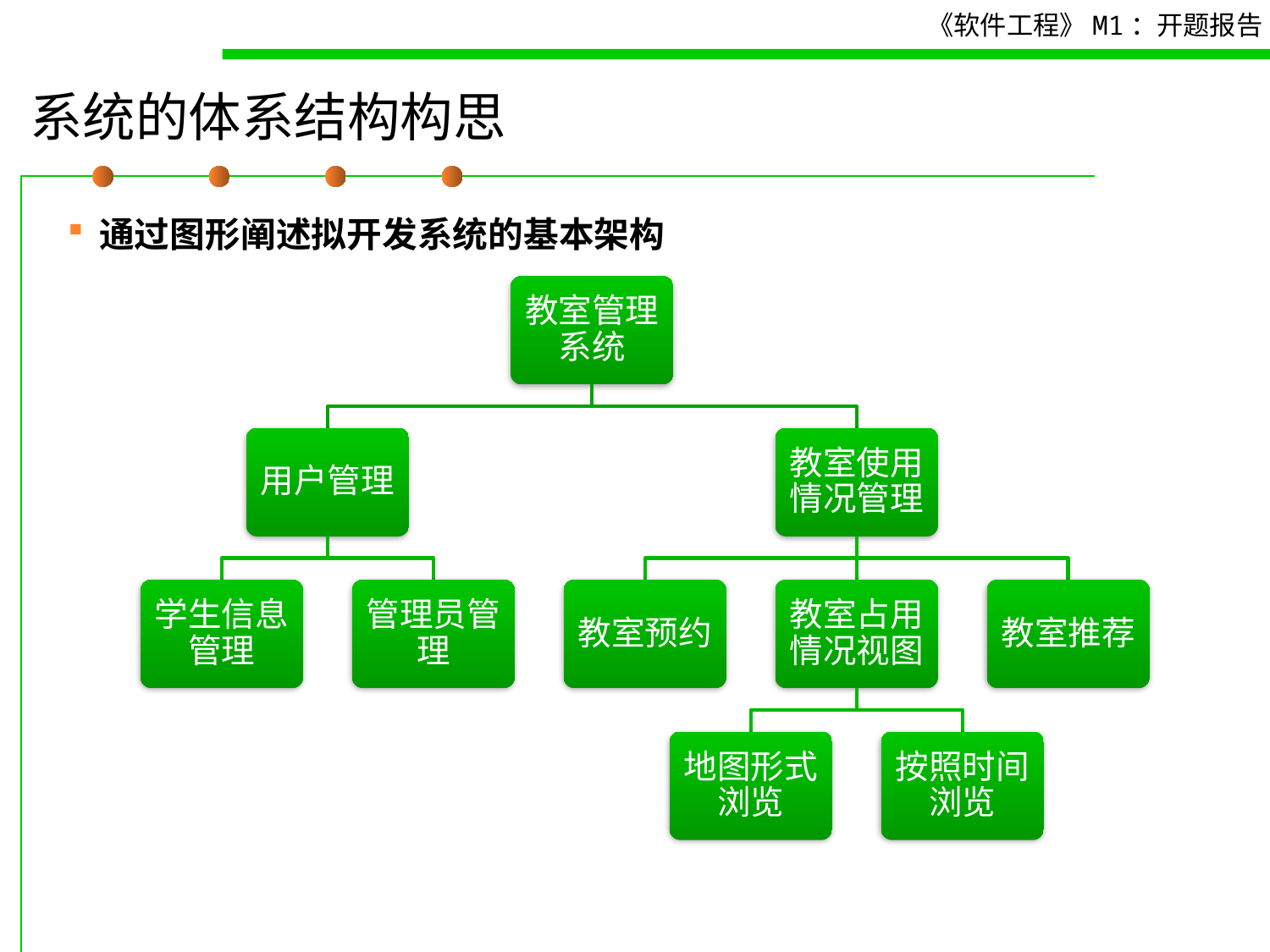

# 系统的体系结构构思
通过图形阐述拟开发系统的基本架构
教室管理系统
用户管理
学生信息管理
管理员管理
教室使用情况管理
教室预约
教室占用情况视图
地图形式浏览
按照时间浏览
教室推荐